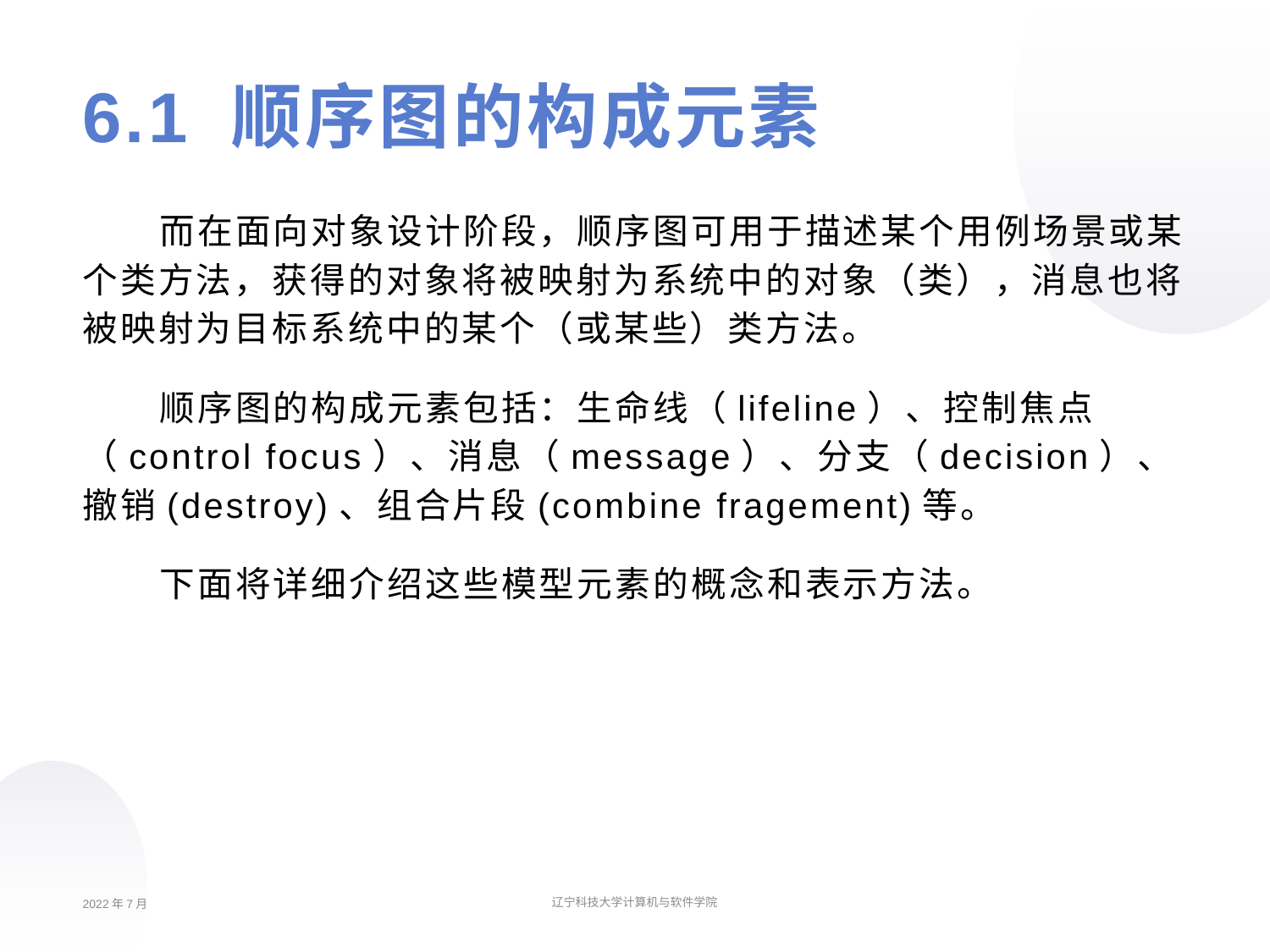

# 6.1 顺序图的构成元素
而在面向对象设计阶段，顺序图可用于描述某个用例场景或某个类方法，获得的对象将被映射为系统中的对象（类），消息也将被映射为目标系统中的某个（或某些）类方法。
顺序图的构成元素包括：生命线（lifeline）、控制焦点（control focus）、消息（message）、分支（decision）、撤销(destroy)、组合片段(combine fragement)等。
下面将详细介绍这些模型元素的概念和表示方法。

2022年7月
5
辽宁科技大学计算机与软件学院